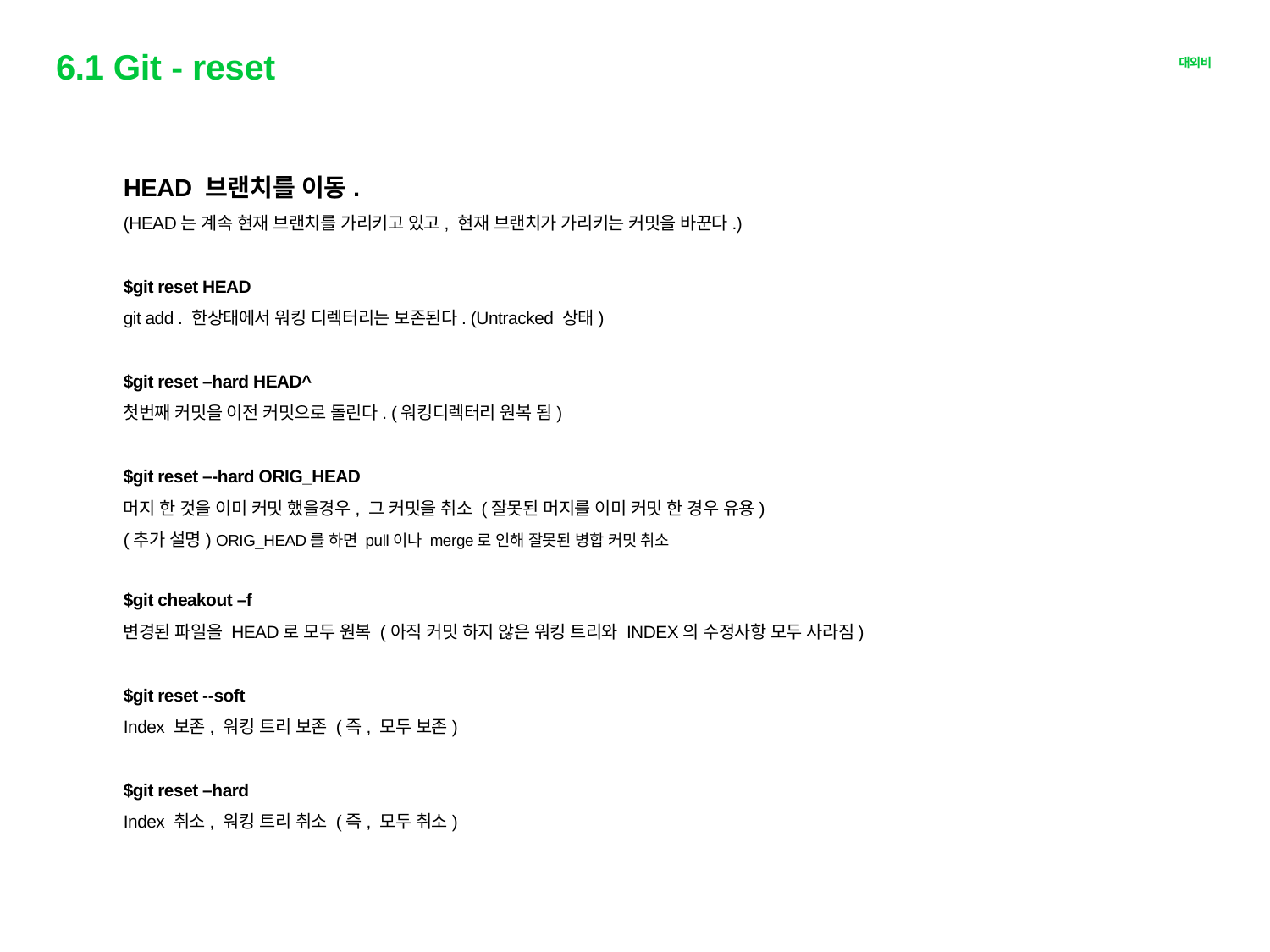

# 6.1 Git - reset
HEAD 브랜치를 이동.
(HEAD는 계속 현재 브랜치를 가리키고 있고, 현재 브랜치가 가리키는 커밋을 바꾼다.)

$git reset HEAD
git add . 한상태에서 워킹 디렉터리는 보존된다. (Untracked 상태)

$git reset –hard HEAD^
첫번째 커밋을 이전 커밋으로 돌린다. (워킹디렉터리 원복 됨)

$git reset –-hard ORIG_HEAD
머지 한 것을 이미 커밋 했을경우, 그 커밋을 취소 (잘못된 머지를 이미 커밋 한 경우 유용)
(추가 설명) ORIG_HEAD를 하면 pull이나 merge로 인해 잘못된 병합 커밋 취소

$git cheakout –f
변경된 파일을 HEAD로 모두 원복 (아직 커밋 하지 않은 워킹 트리와 INDEX의 수정사항 모두 사라짐)

$git reset --soft
Index 보존, 워킹 트리 보존 (즉, 모두 보존)

$git reset –hard
Index 취소, 워킹 트리 취소 (즉, 모두 취소)